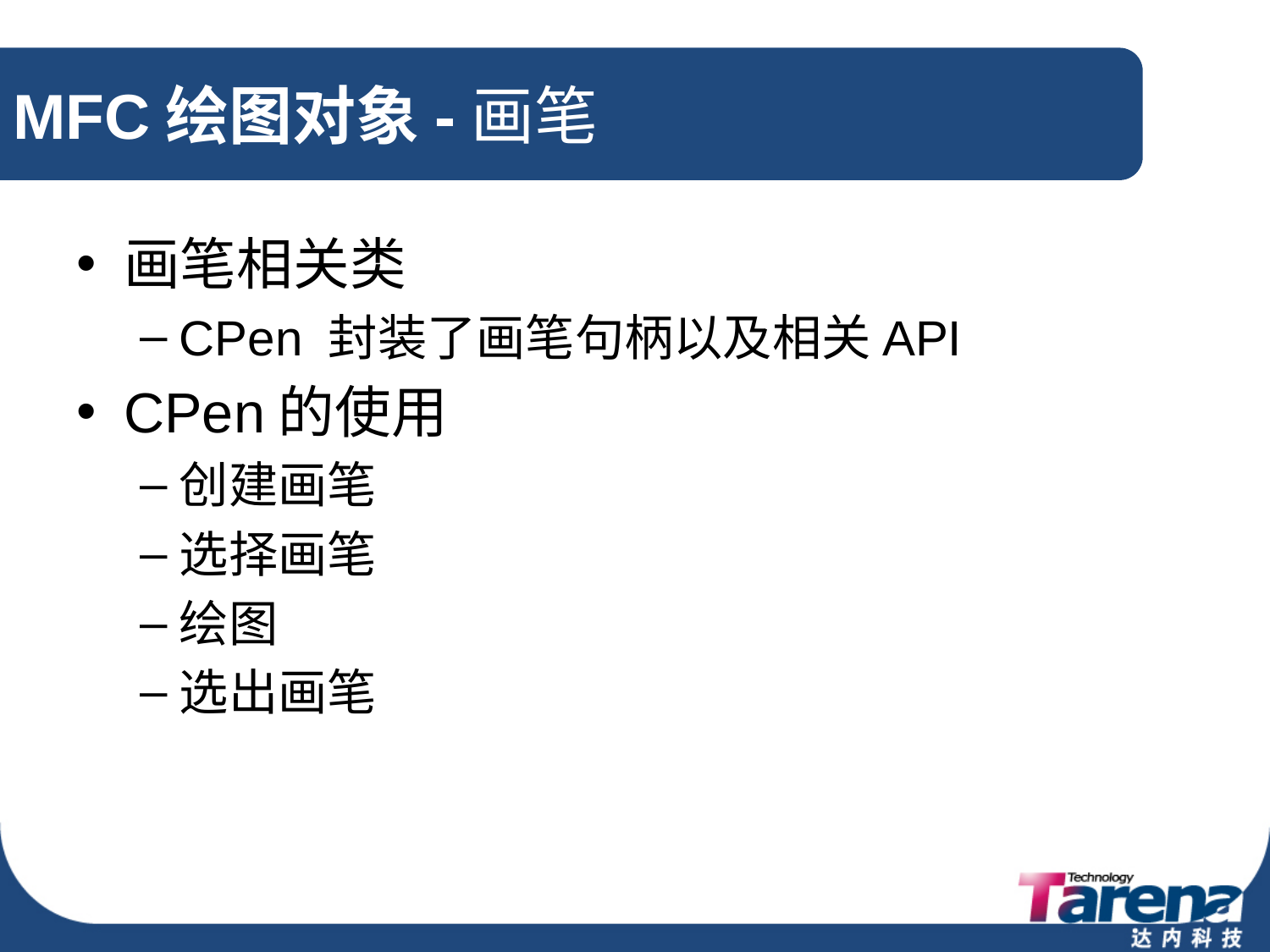

# MFC绘图对象-画笔
画笔相关类
CPen 封装了画笔句柄以及相关API
CPen的使用
创建画笔
选择画笔
绘图
选出画笔